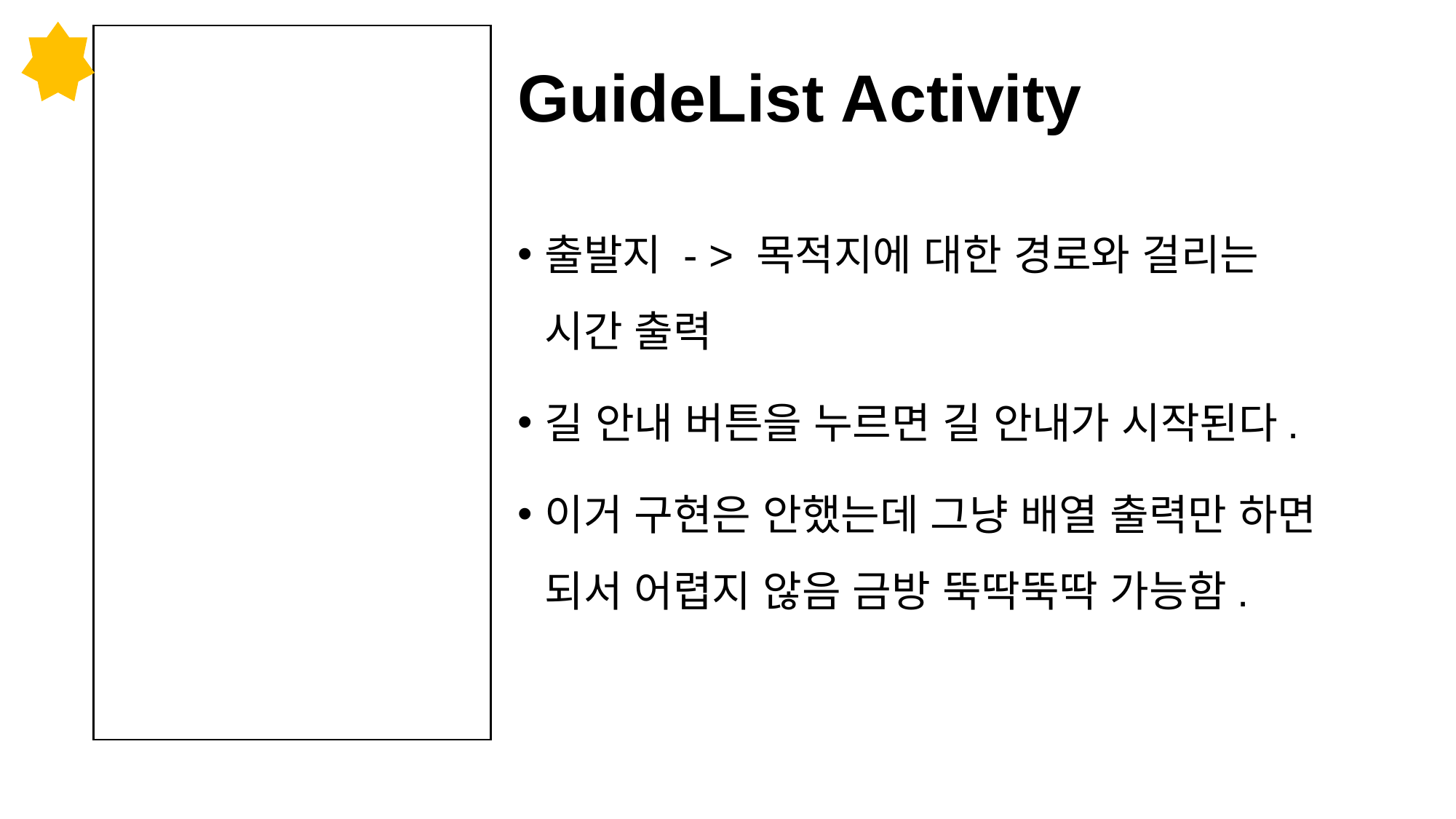

# GuideList Activity
출발지 - > 목적지에 대한 경로와 걸리는 시간 출력
길 안내 버튼을 누르면 길 안내가 시작된다.
이거 구현은 안했는데 그냥 배열 출력만 하면 되서 어렵지 않음 금방 뚝딱뚝딱 가능함.